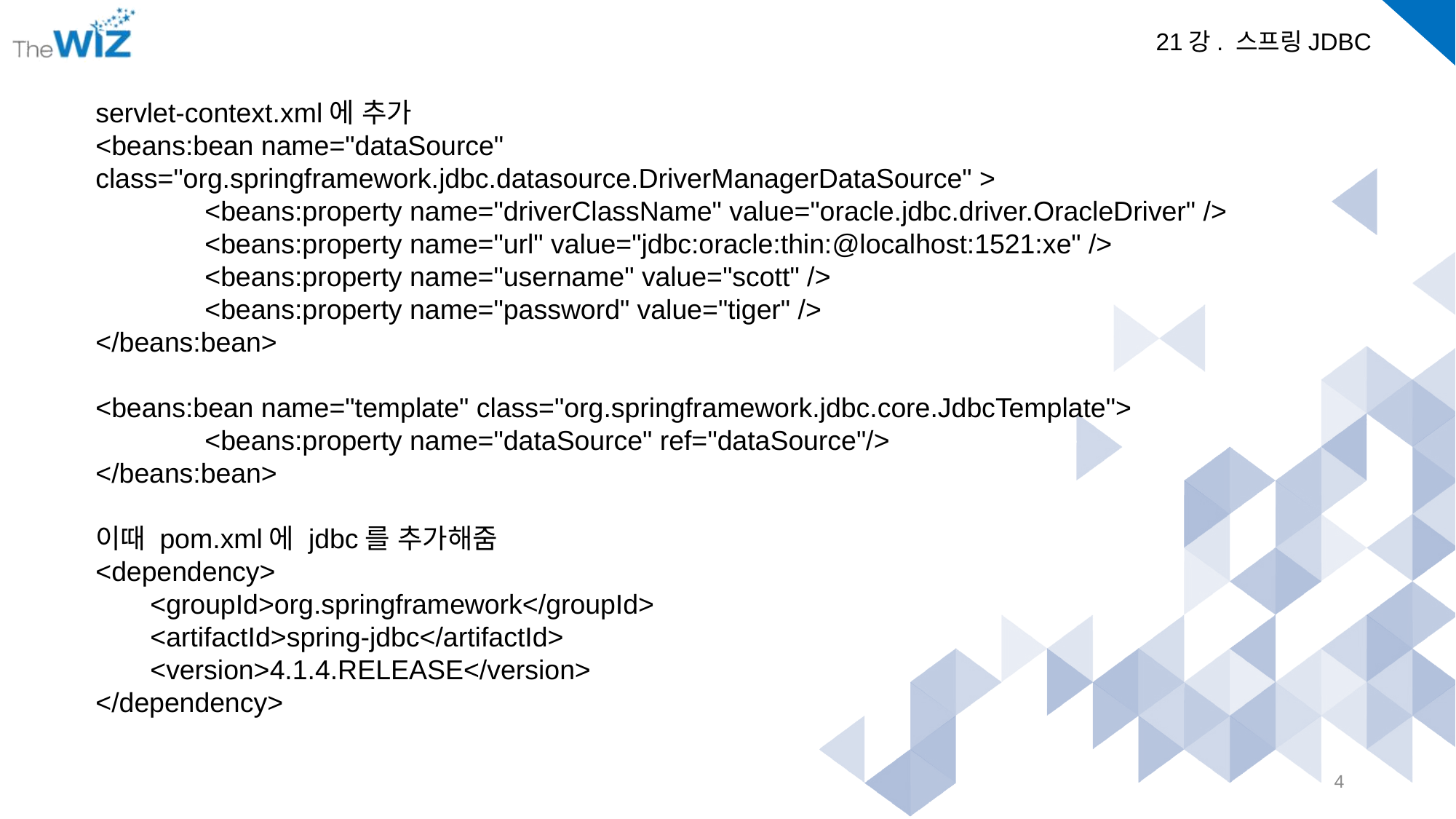

servlet-context.xml에 추가
<beans:bean name="dataSource" class="org.springframework.jdbc.datasource.DriverManagerDataSource" >
	<beans:property name="driverClassName" value="oracle.jdbc.driver.OracleDriver" />
	<beans:property name="url" value="jdbc:oracle:thin:@localhost:1521:xe" />
	<beans:property name="username" value="scott" />
	<beans:property name="password" value="tiger" />
</beans:bean>

<beans:bean name="template" class="org.springframework.jdbc.core.JdbcTemplate">
	<beans:property name="dataSource" ref="dataSource"/>
</beans:bean>

이때 pom.xml에 jdbc를 추가해줌
<dependency>
<groupId>org.springframework</groupId>
<artifactId>spring-jdbc</artifactId>
<version>4.1.4.RELEASE</version>
</dependency>
4